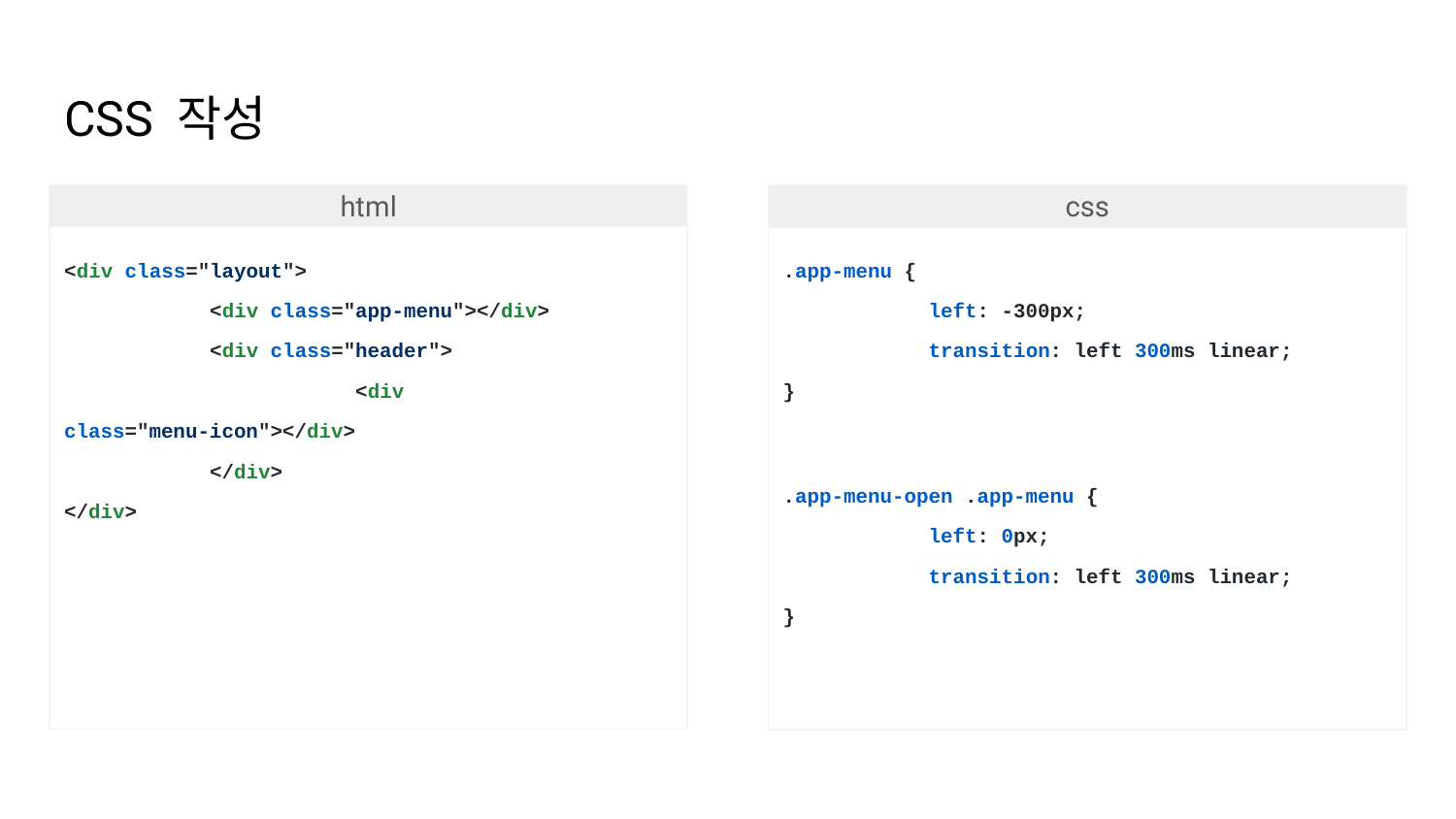

# CSS 작성
html
css
<div class="layout">
	<div class="app-menu"></div>
	<div class="header">
		<div class="menu-icon"></div>
	</div>
</div>

.app-menu {
	left: -300px;
	transition: left 300ms linear;
}

.app-menu-open .app-menu {
	left: 0px;
	transition: left 300ms linear;
}